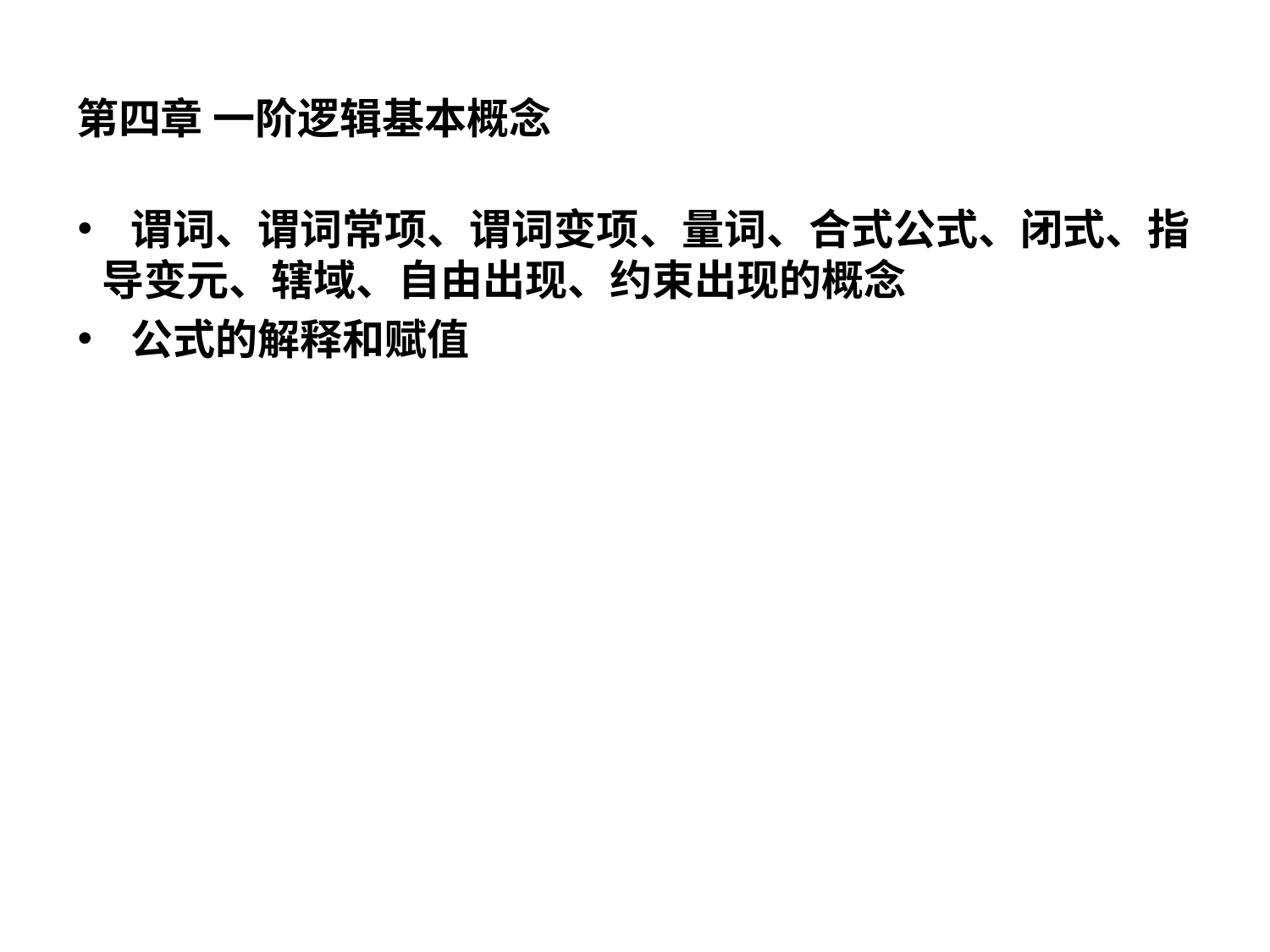

# 第四章 一阶逻辑基本概念
  谓词、谓词常项、谓词变项、量词、合式公式、闭式、指导变元、辖域、自由出现、约束出现的概念
  公式的解释和赋值